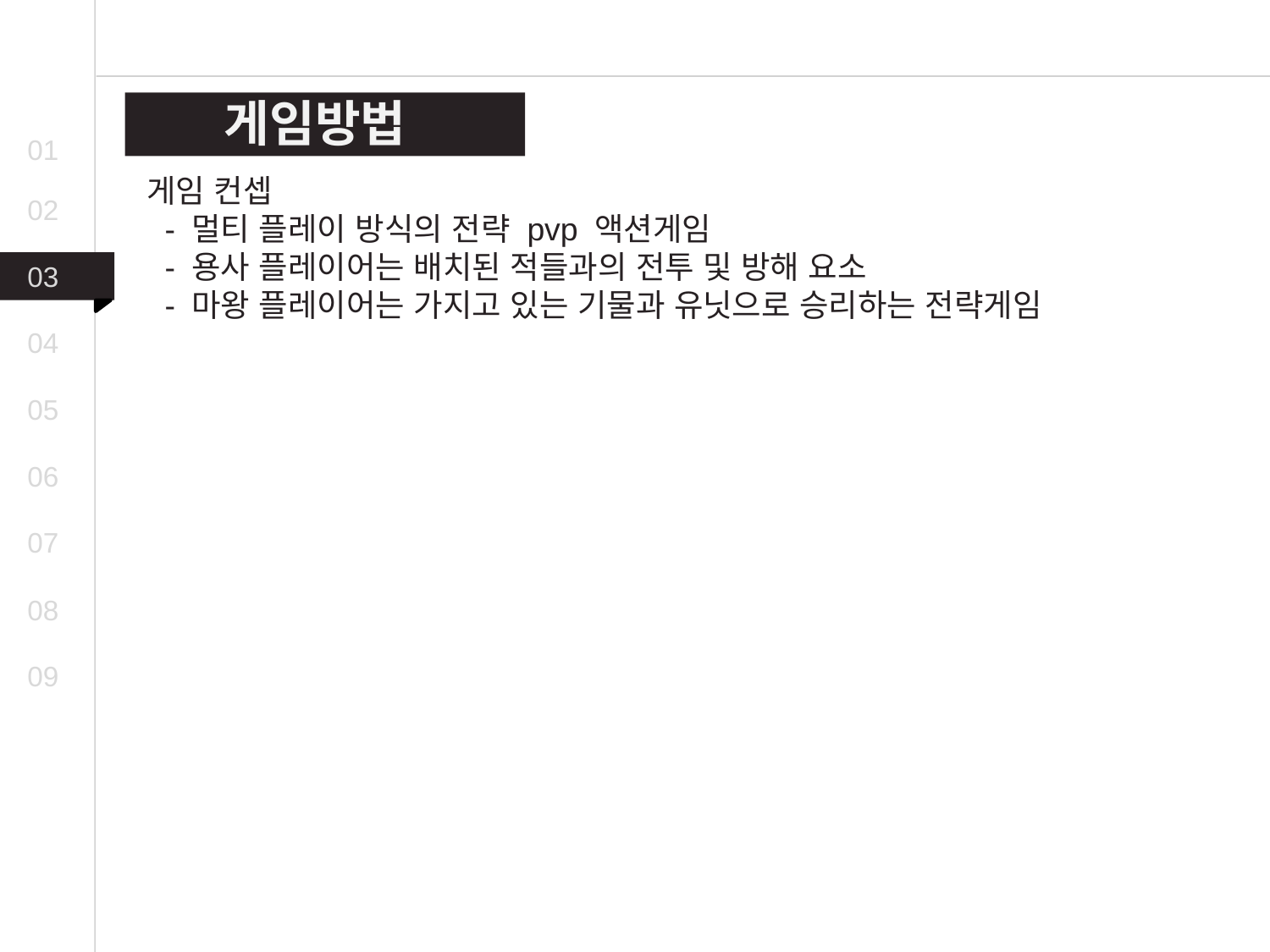

게임방법

01
게임 컨셉
  - 멀티 플레이 방식의 전략 pvp 액션게임
  - 용사 플레이어는 배치된 적들과의 전투 및 방해 요소
  - 마왕 플레이어는 가지고 있는 기물과 유닛으로 승리하는 전략게임
02

03
04
05
06
07
08
09